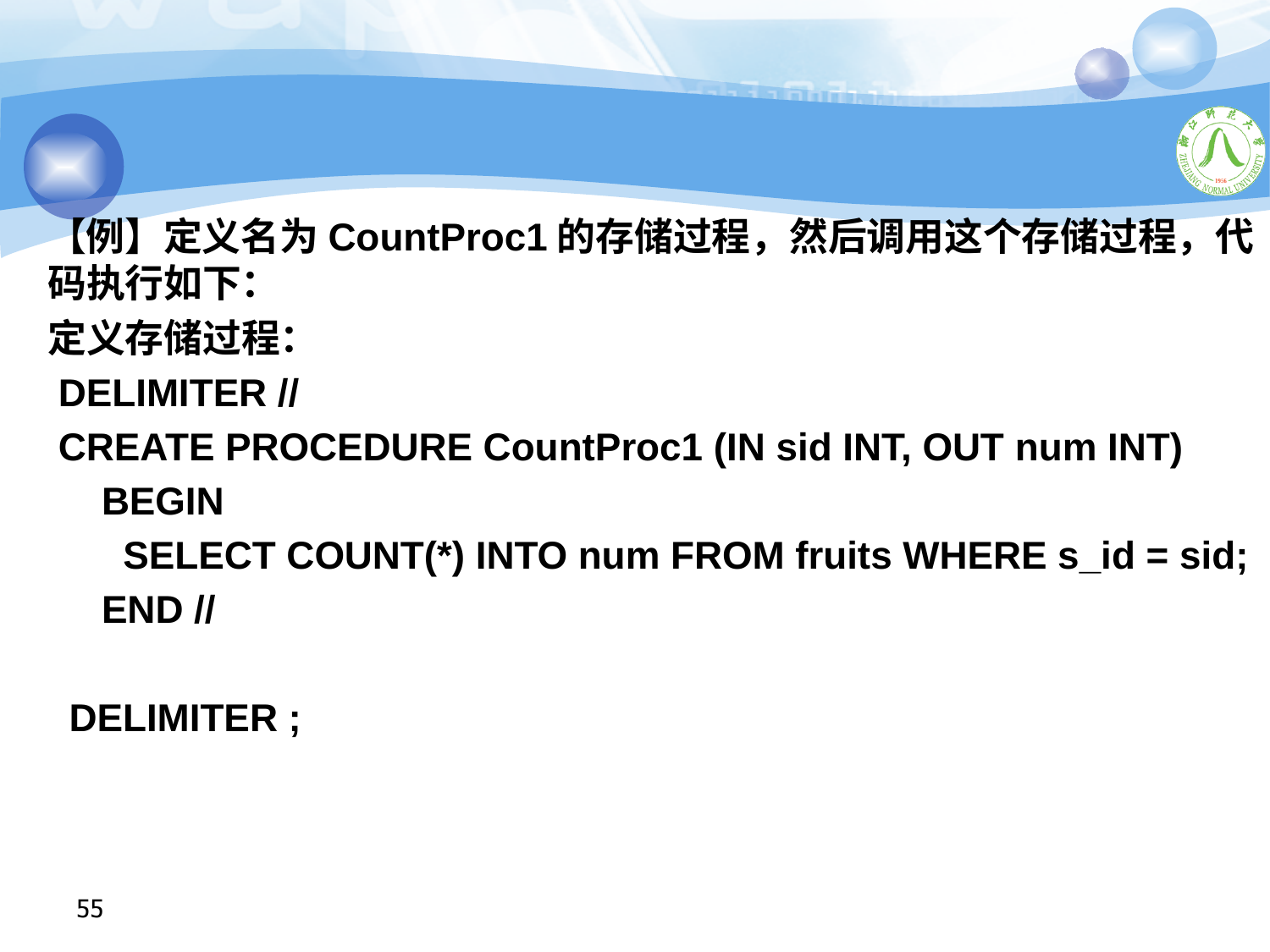

【例】定义名为CountProc1的存储过程，然后调用这个存储过程，代码执行如下：
定义存储过程：
 DELIMITER //
 CREATE PROCEDURE CountProc1 (IN sid INT, OUT num INT)
     BEGIN
       SELECT COUNT(*) INTO num FROM fruits WHERE s_id = sid;
     END //

  DELIMITER ;
55